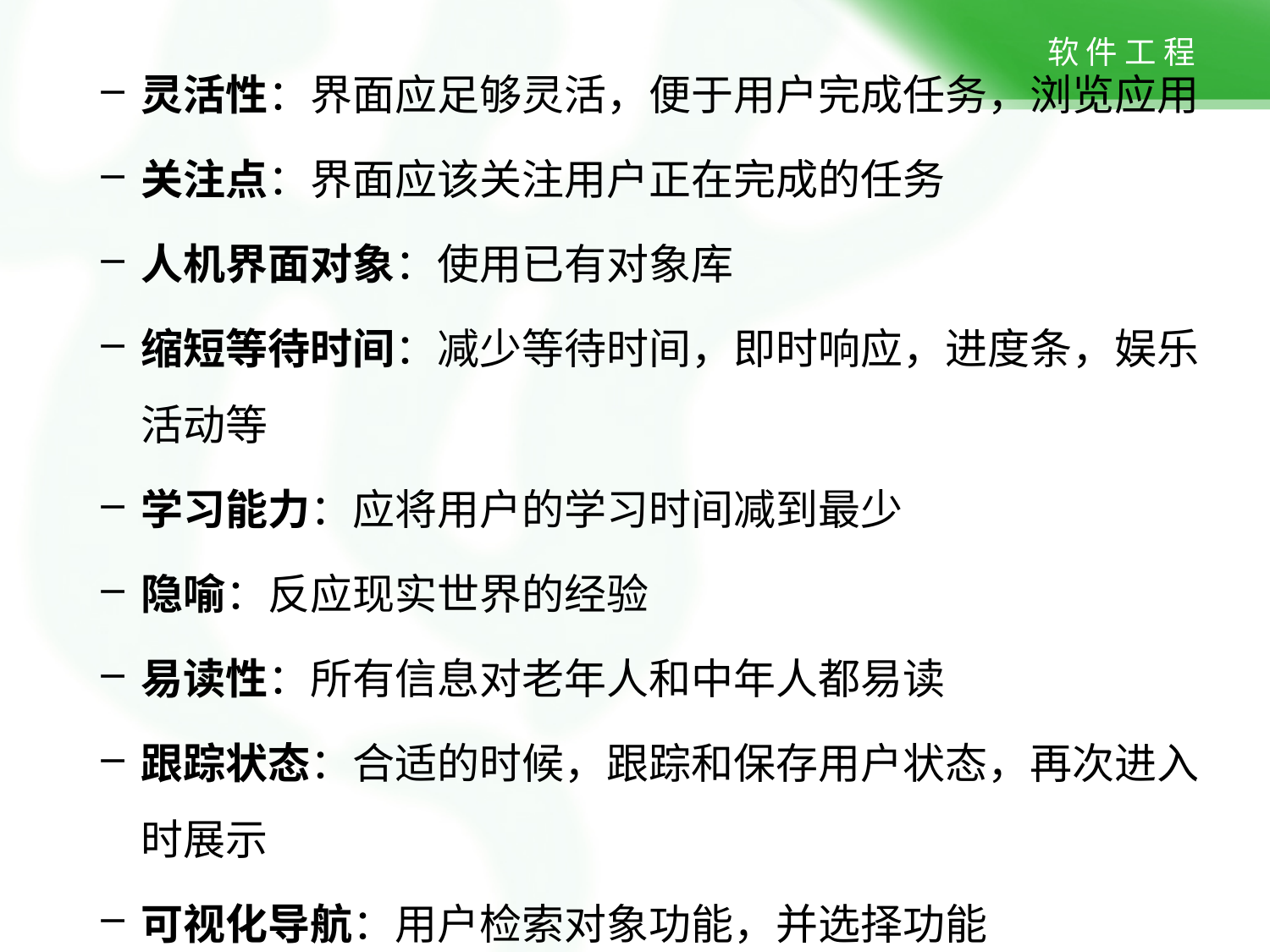

灵活性：界面应足够灵活，便于用户完成任务，浏览应用
关注点：界面应该关注用户正在完成的任务
人机界面对象：使用已有对象库
缩短等待时间：减少等待时间，即时响应，进度条，娱乐活动等
学习能力：应将用户的学习时间减到最少
隐喻：反应现实世界的经验
易读性：所有信息对老年人和中年人都易读
跟踪状态：合适的时候，跟踪和保存用户状态，再次进入时展示
可视化导航：用户检索对象功能，并选择功能